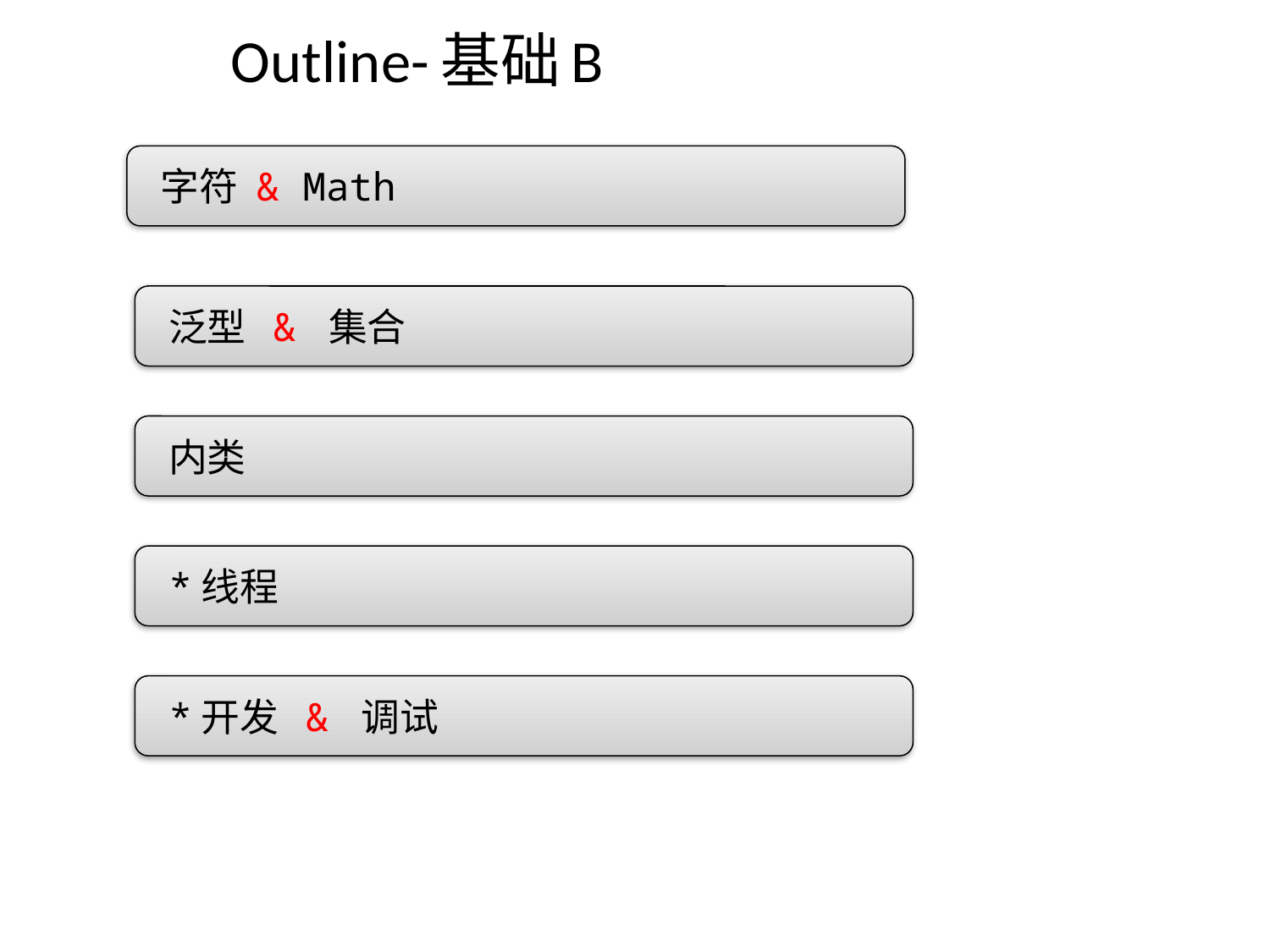

# Outline-基础B
字符 & Math
泛型  & 集合
内类
*线程
*开发  & 调试